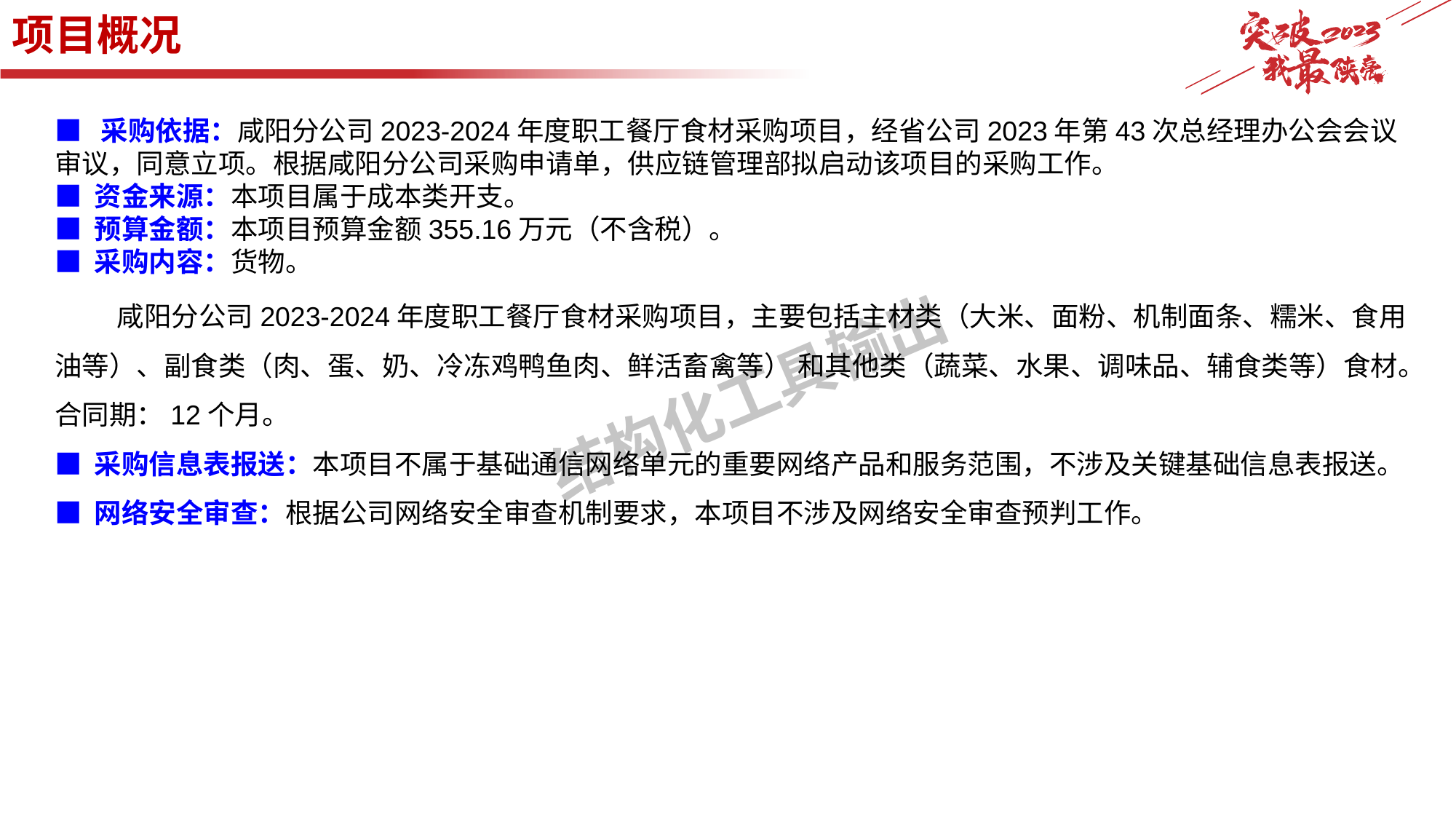

# 项目概况
■  采购依据：咸阳分公司2023-2024年度职工餐厅食材采购项目，经省公司2023年第43次总经理办公会会议审议，同意立项。根据咸阳分公司采购申请单，供应链管理部拟启动该项目的采购工作。
■  资金来源：本项目属于成本类开支。
■  预算金额：本项目预算金额355.16万元（不含税）。
■  采购内容：货物。
         咸阳分公司2023-2024年度职工餐厅食材采购项目，主要包括主材类（大米、面粉、机制面条、糯米、食用油等）、副食类（肉、蛋、奶、冷冻鸡鸭鱼肉、鲜活畜禽等） 和其他类（蔬菜、水果、调味品、辅食类等）食材。合同期：12个月。
■  采购信息表报送：本项目不属于基础通信网络单元的重要网络产品和服务范围，不涉及关键基础信息表报送。
■  网络安全审查：根据公司网络安全审查机制要求，本项目不涉及网络安全审查预判工作。